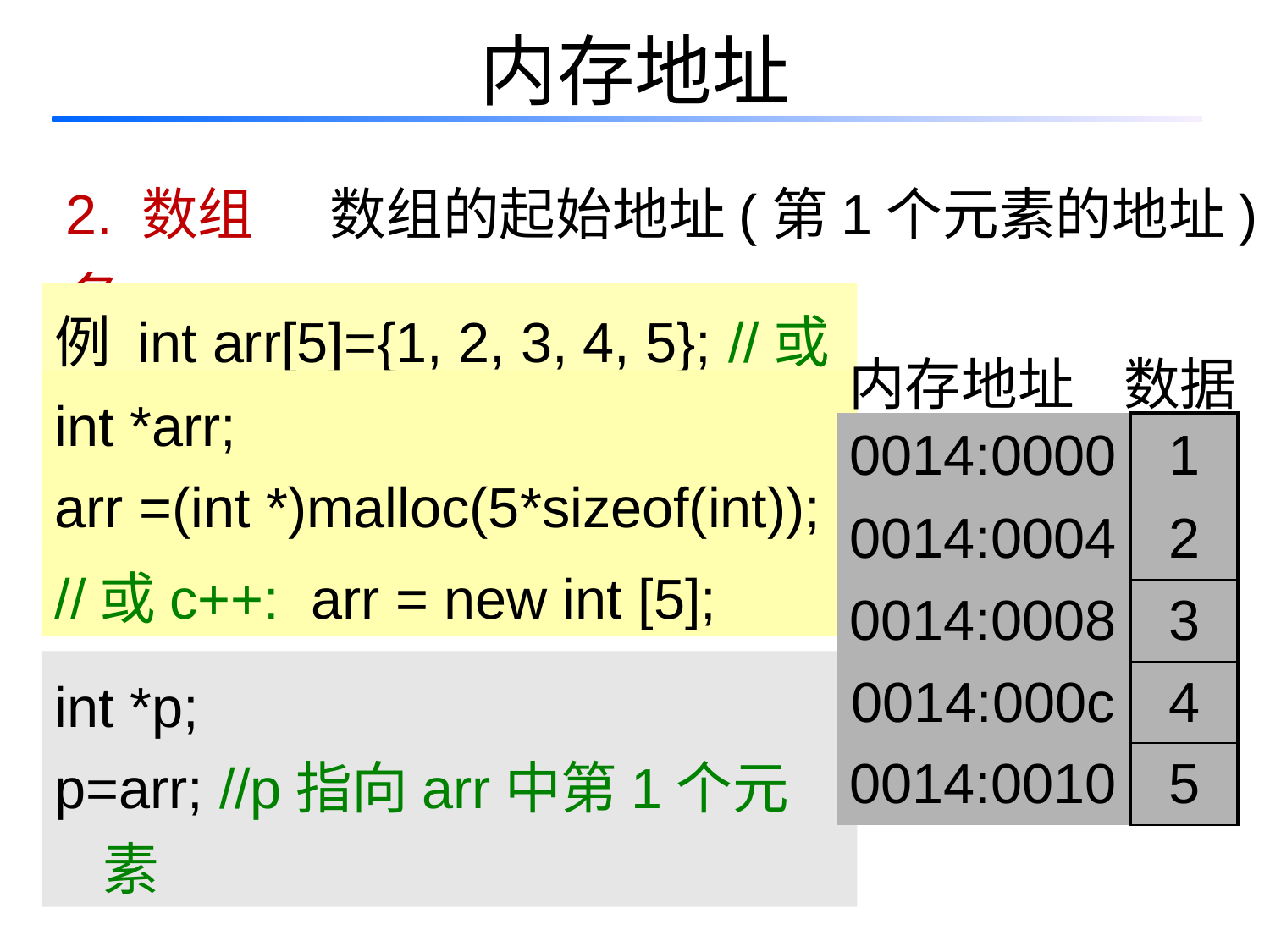

# 内存地址

2. 数组名:
数组的起始地址(第1个元素的地址)
例 int arr[5]={1, 2, 3, 4, 5}; //或
内存地址
数据
int *arr;
arr =(int *)malloc(5*sizeof(int));
| 0014:0000 | 1 |
| --- | --- |
| 0014:0004 | 2 |
| 0014:0008 | 3 |
| 0014:000c | 4 |
| 0014:0010 | 5 |
//或c++:  arr = new int [5];
int *p;
p=arr; //p指向arr中第1个元素